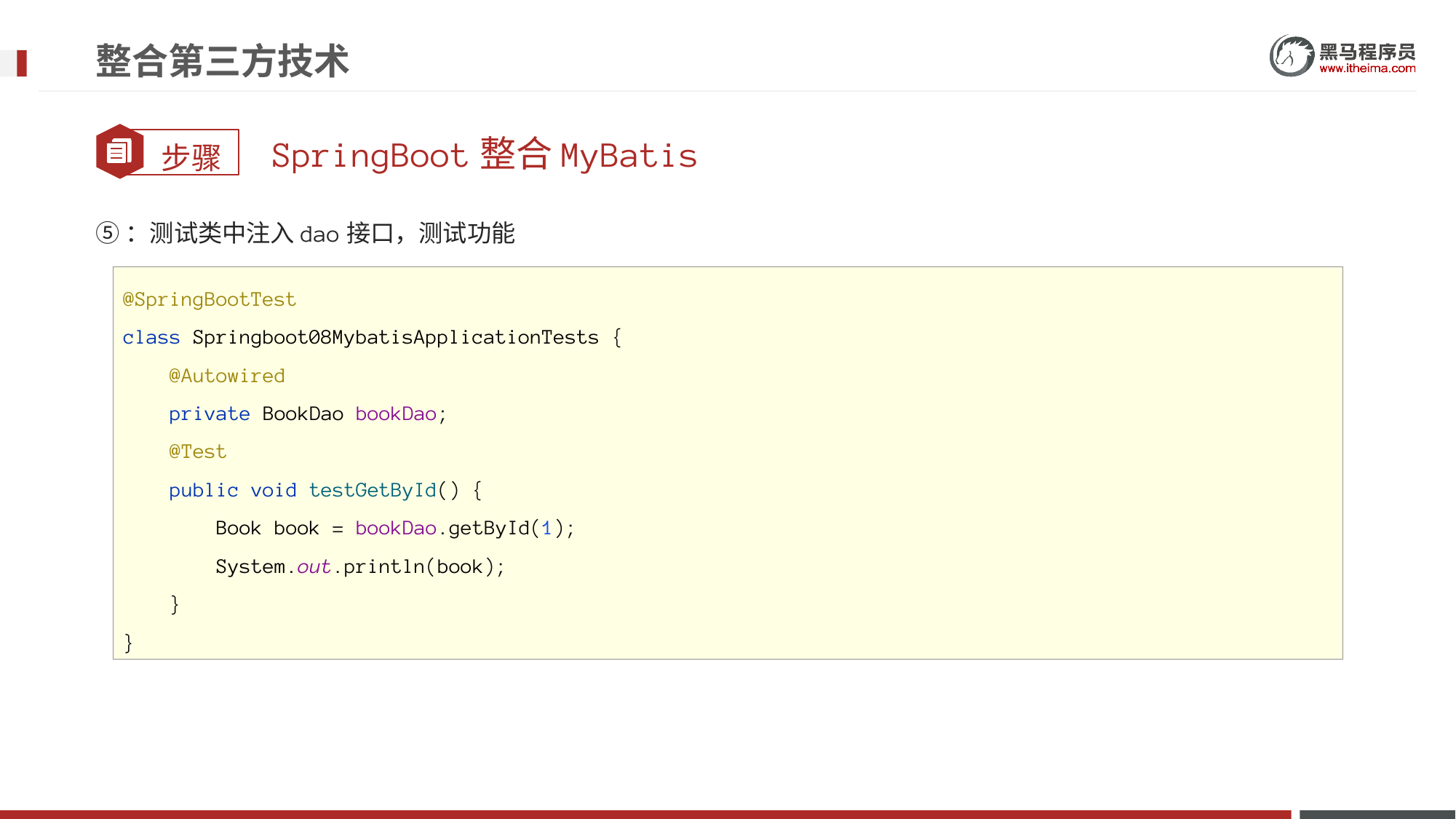

# 整合第三方技术
SpringBoot整合MyBatis
⑤：测试类中注入dao接口，测试功能
@SpringBootTest
class Springboot08MybatisApplicationTests {
    @Autowired
    private BookDao bookDao;
    @Test
    public void testGetById() {
        Book book = bookDao.getById(1);
        System.out.println(book);
    }
}